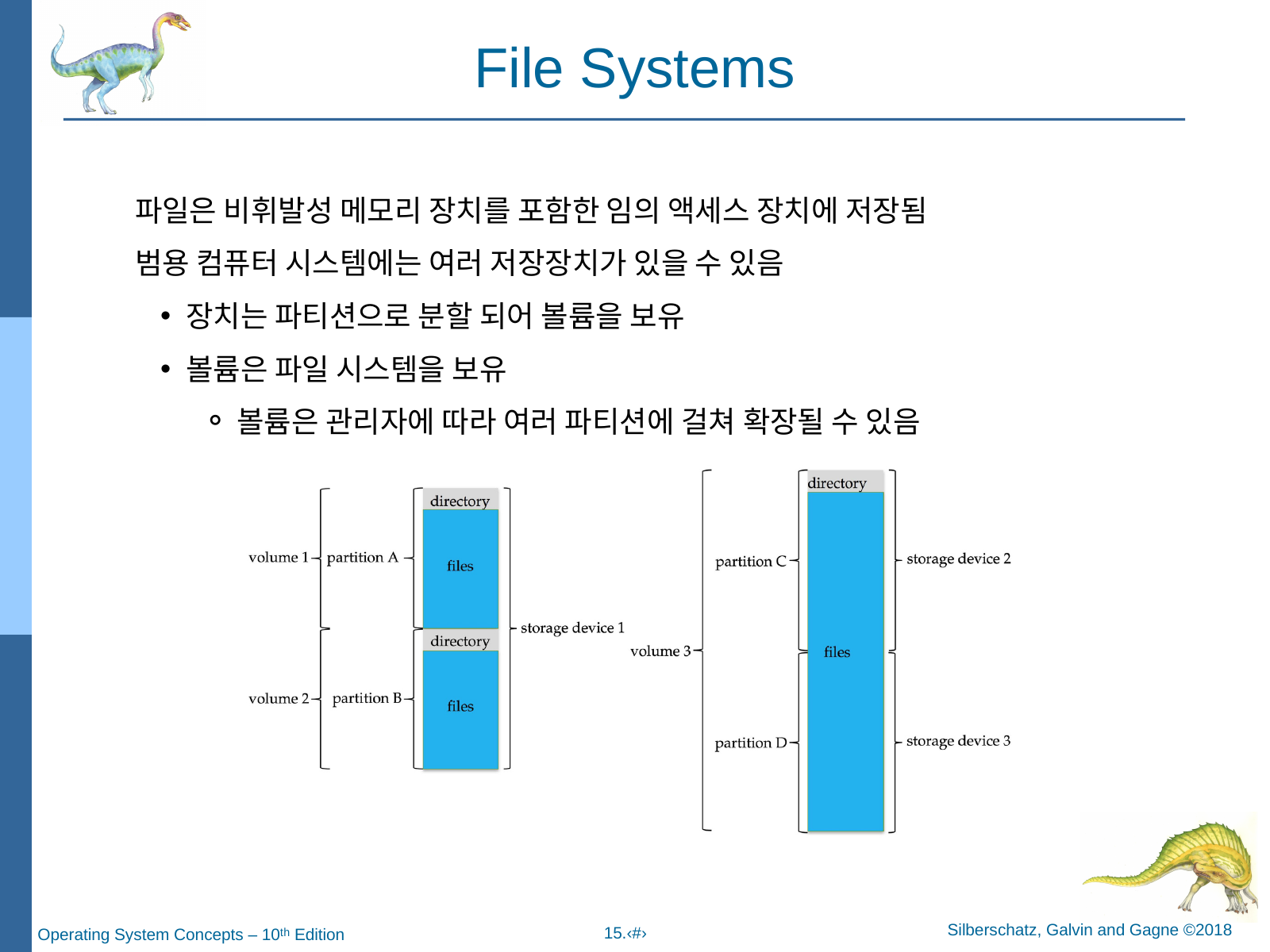

File Systems

파일은 비휘발성 메모리 장치를 포함한 임의 액세스 장치에 저장됨
범용 컴퓨터 시스템에는 여러 저장장치가 있을 수 있음
장치는 파티션으로 분할 되어 볼륨을 보유
볼륨은 파일 시스템을 보유
볼륨은 관리자에 따라 여러 파티션에 걸쳐 확장될 수 있음

Silberschatz, Galvin and Gagne ©2018
15.‹#›
Operating System Concepts – 10ᵗʰ Edition